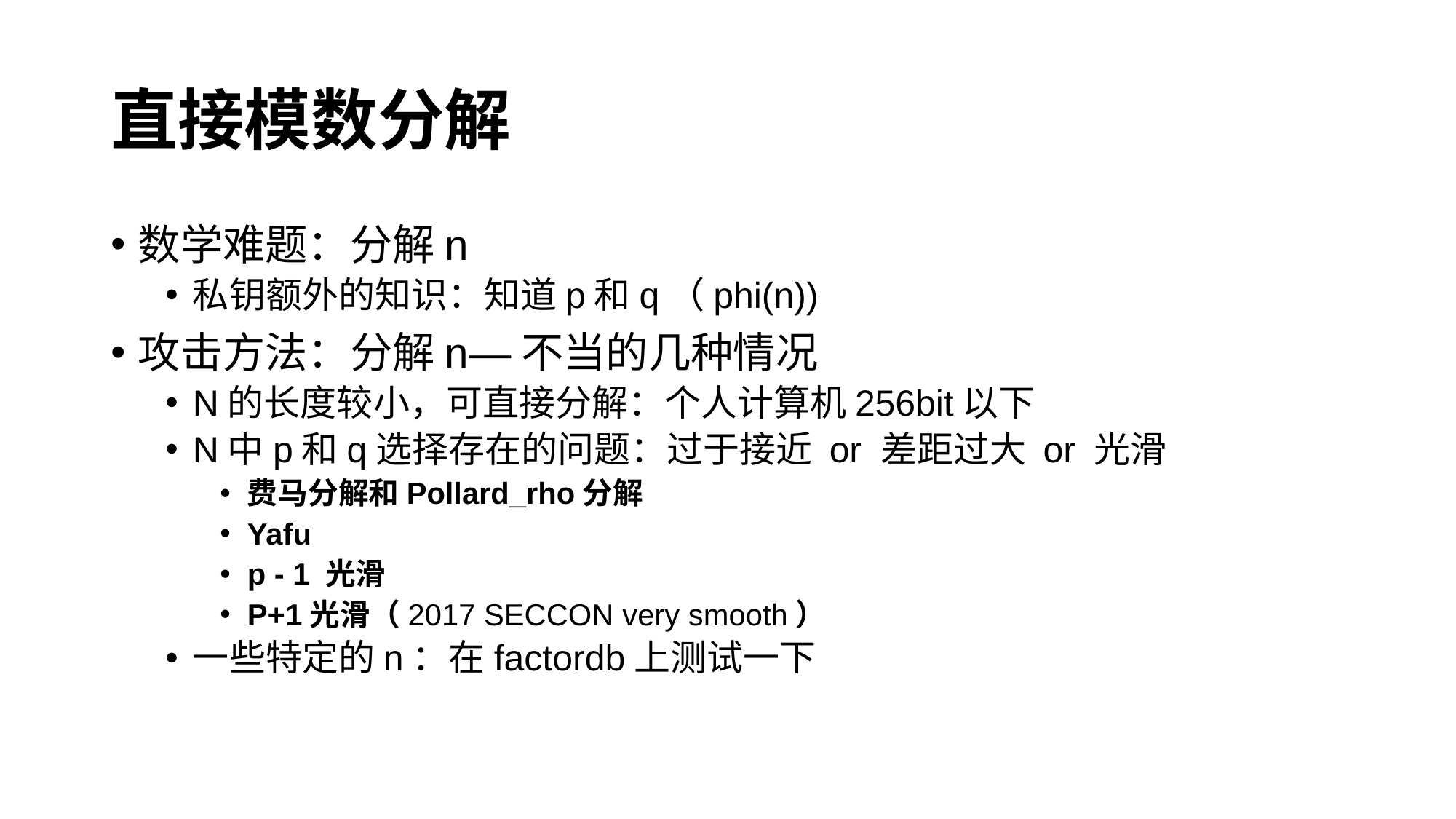

# 直接模数分解
数学难题：分解n
私钥额外的知识：知道p和q（phi(n))
攻击方法：分解n—不当的几种情况
N的长度较小，可直接分解：个人计算机256bit以下
N中p和q选择存在的问题：过于接近 or 差距过大 or 光滑
费马分解和Pollard_rho分解
Yafu
p - 1 光滑
P+1光滑（2017 SECCON very smooth）
一些特定的n：在factordb上测试一下